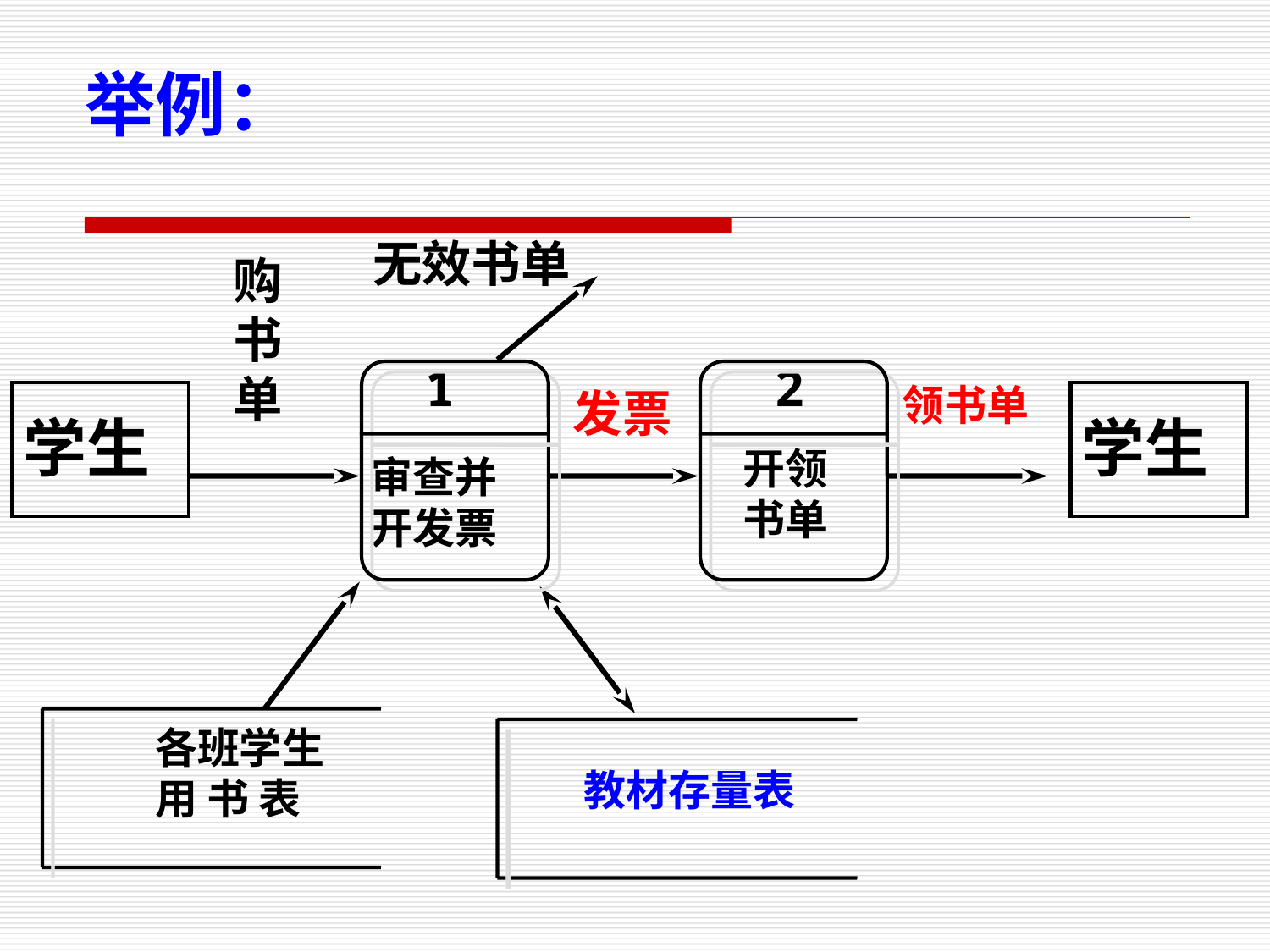

举例：
无效书单
购
书
单

1
2

领书单
发票

学生
学生

开领
书单
审查并
开发票

各班学生
用 书 表

教材存量表